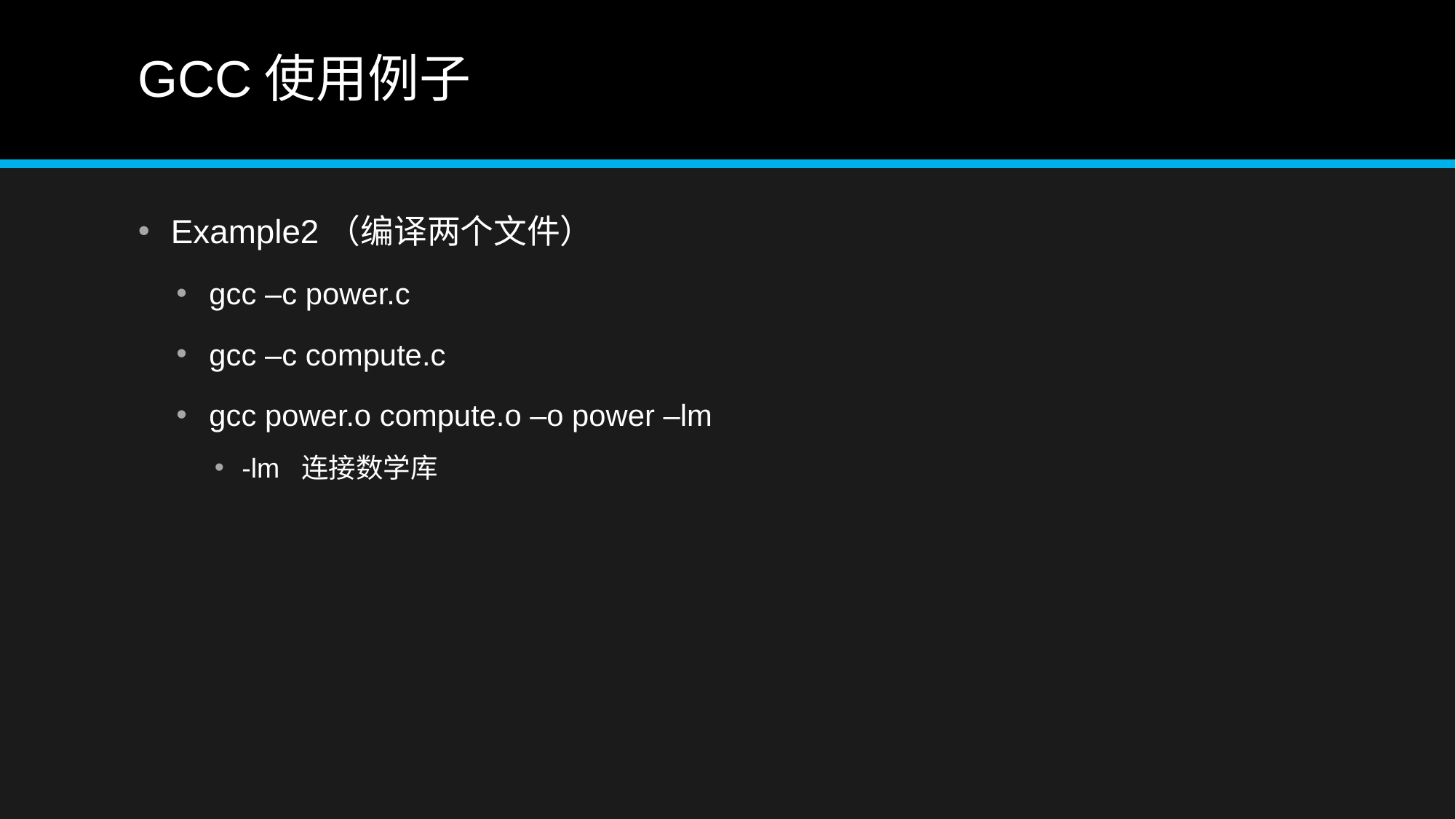

# GCC使用例子
Example2（编译两个文件）
gcc –c power.c
gcc –c compute.c
gcc power.o compute.o –o power –lm
-lm  连接数学库